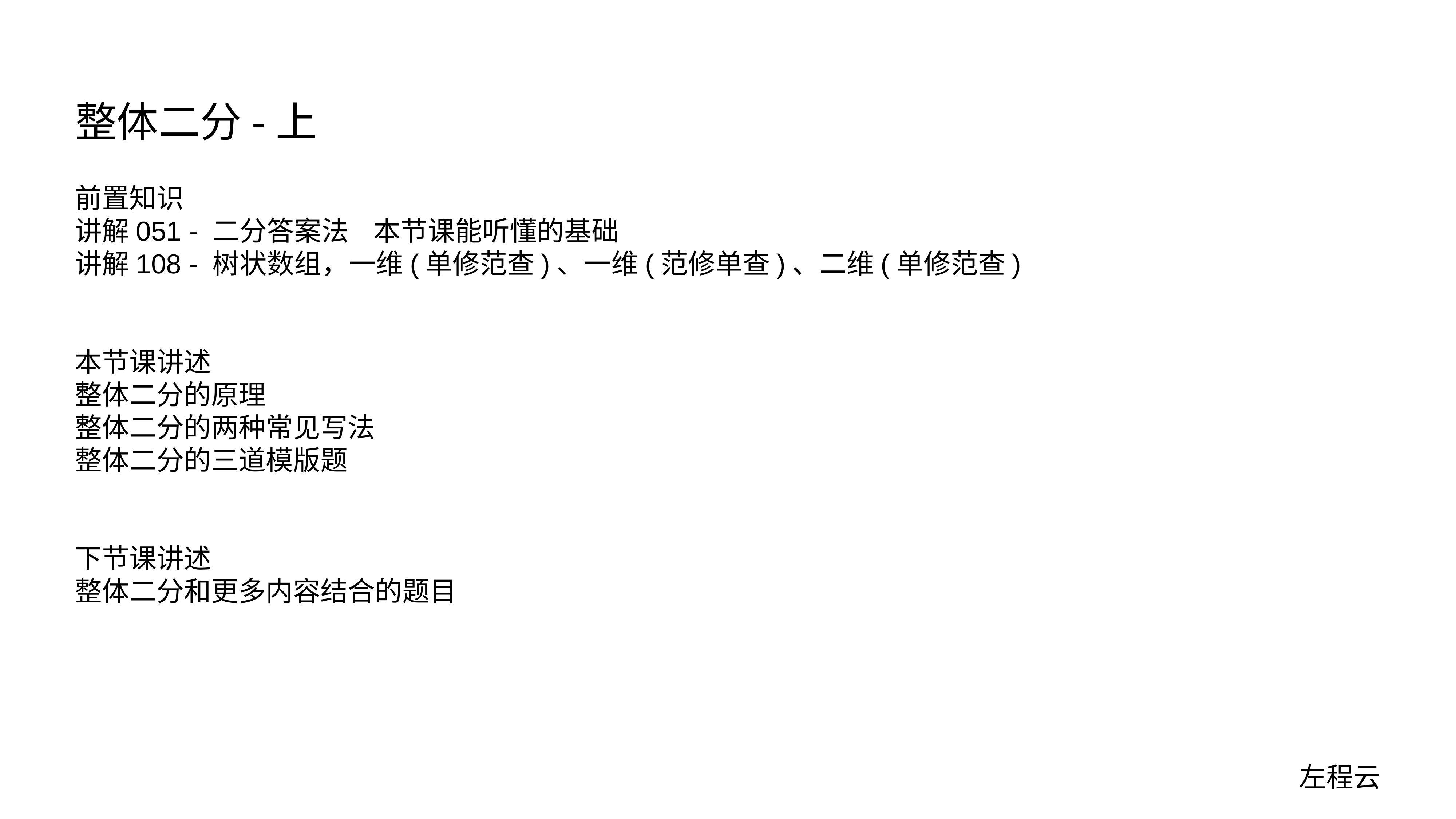

# 整体二分-上
前置知识
讲解051 - 二分答案法    本节课能听懂的基础
讲解108 - 树状数组，一维(单修范查)、一维(范修单查)、二维(单修范查)

本节课讲述
整体二分的原理
整体二分的两种常见写法
整体二分的三道模版题

下节课讲述
整体二分和更多内容结合的题目
左程云